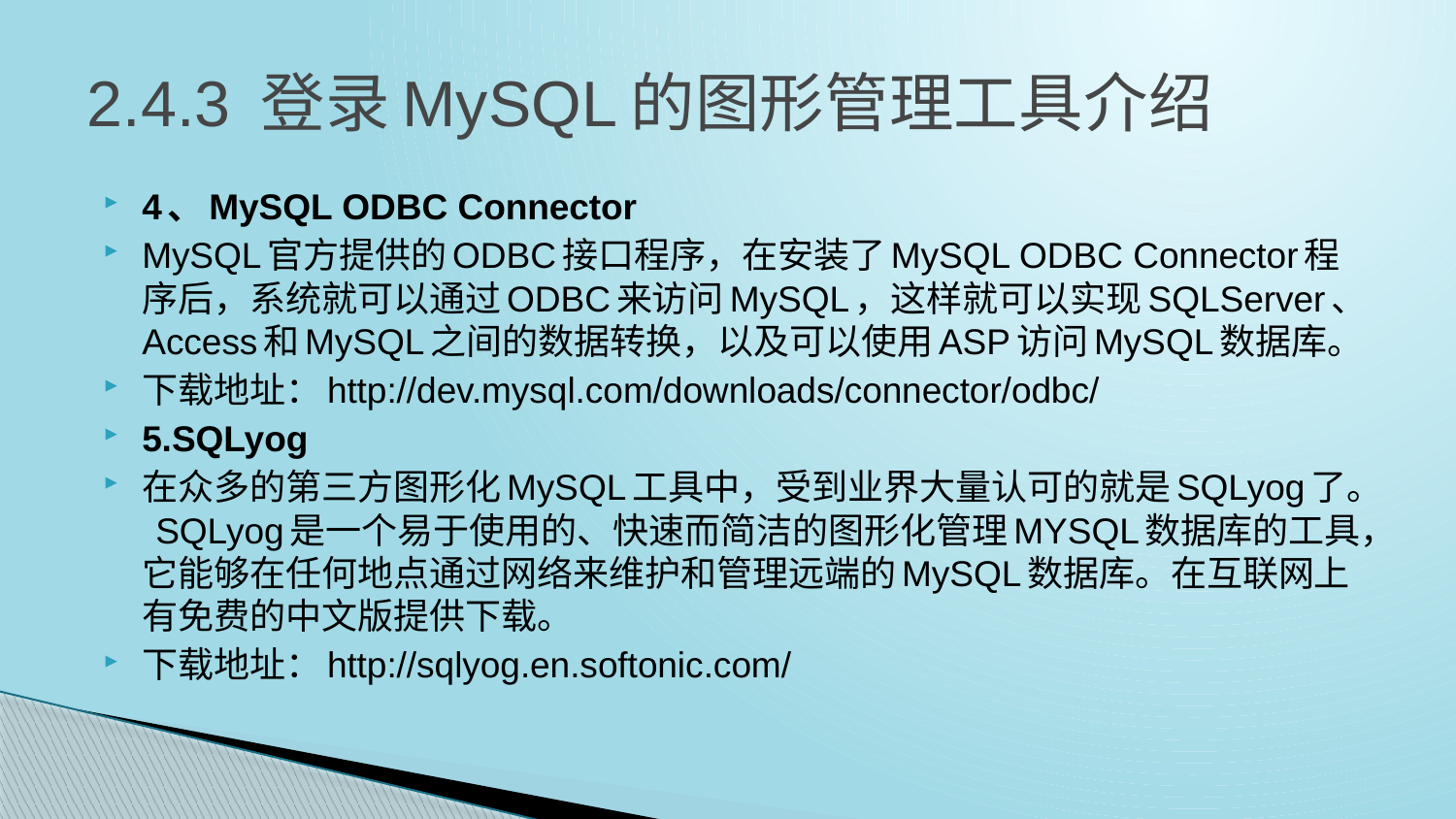

# 2.4.3 登录MySQL的图形管理工具介绍
4、MySQL ODBC Connector
MySQL官方提供的ODBC接口程序，在安装了MySQL ODBC Connector程序后，系统就可以通过ODBC来访问MySQL，这样就可以实现SQLServer、Access和MySQL之间的数据转换，以及可以使用ASP访问MySQL数据库。
下载地址：http://dev.mysql.com/downloads/connector/odbc/
5.SQLyog
在众多的第三方图形化MySQL工具中，受到业界大量认可的就是SQLyog了。 SQLyog是一个易于使用的、快速而简洁的图形化管理MYSQL数据库的工具，它能够在任何地点通过网络来维护和管理远端的MySQL数据库。在互联网上有免费的中文版提供下载。
下载地址：http://sqlyog.en.softonic.com/

43